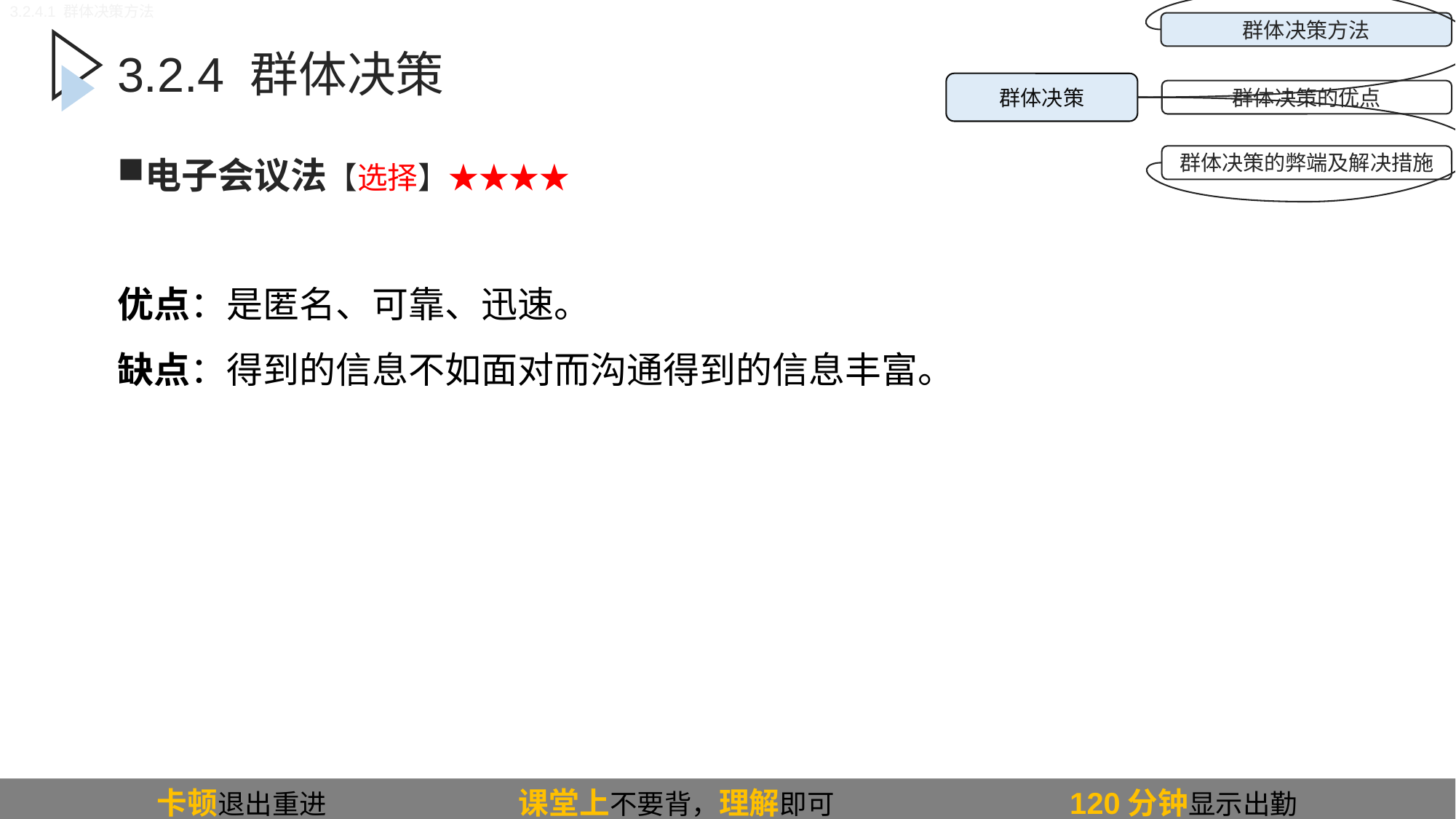

3.2.4.1 群体决策方法
群体决策方法
群体决策
群体决策的优点
群体决策的弊端及解决措施
3.2.4 群体决策
电子会议法【选择】★★★★

优点：是匿名、可靠、迅速。
缺点：得到的信息不如面对而沟通得到的信息丰富。